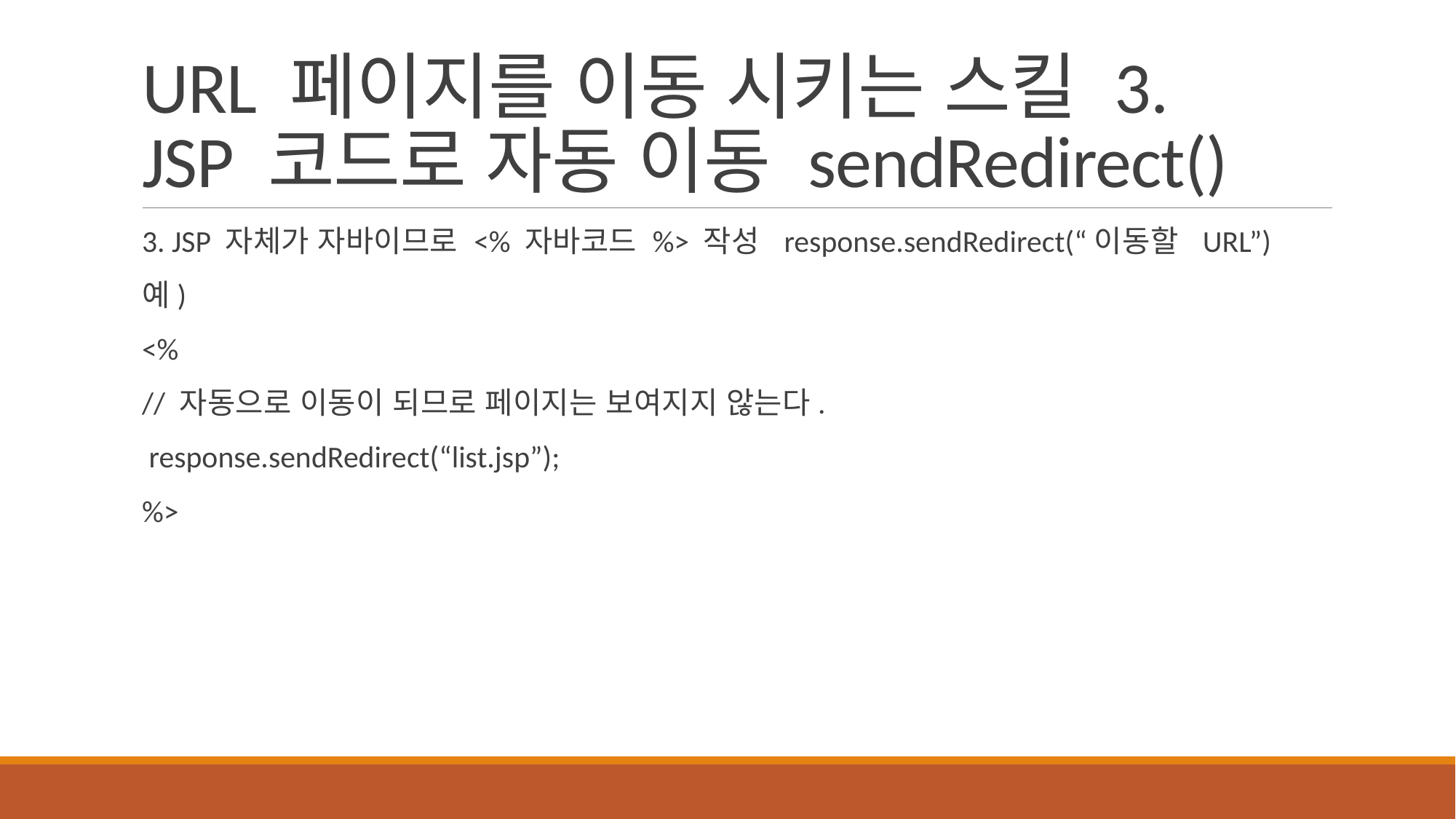

# URL 페이지를 이동 시키는 스킬 3. JSP 코드로 자동 이동 sendRedirect()
3. JSP 자체가 자바이므로 <% 자바코드 %> 작성  response.sendRedirect(“이동할  URL”)
예)
<%
// 자동으로 이동이 되므로 페이지는 보여지지 않는다.
 response.sendRedirect(“list.jsp”);
%>